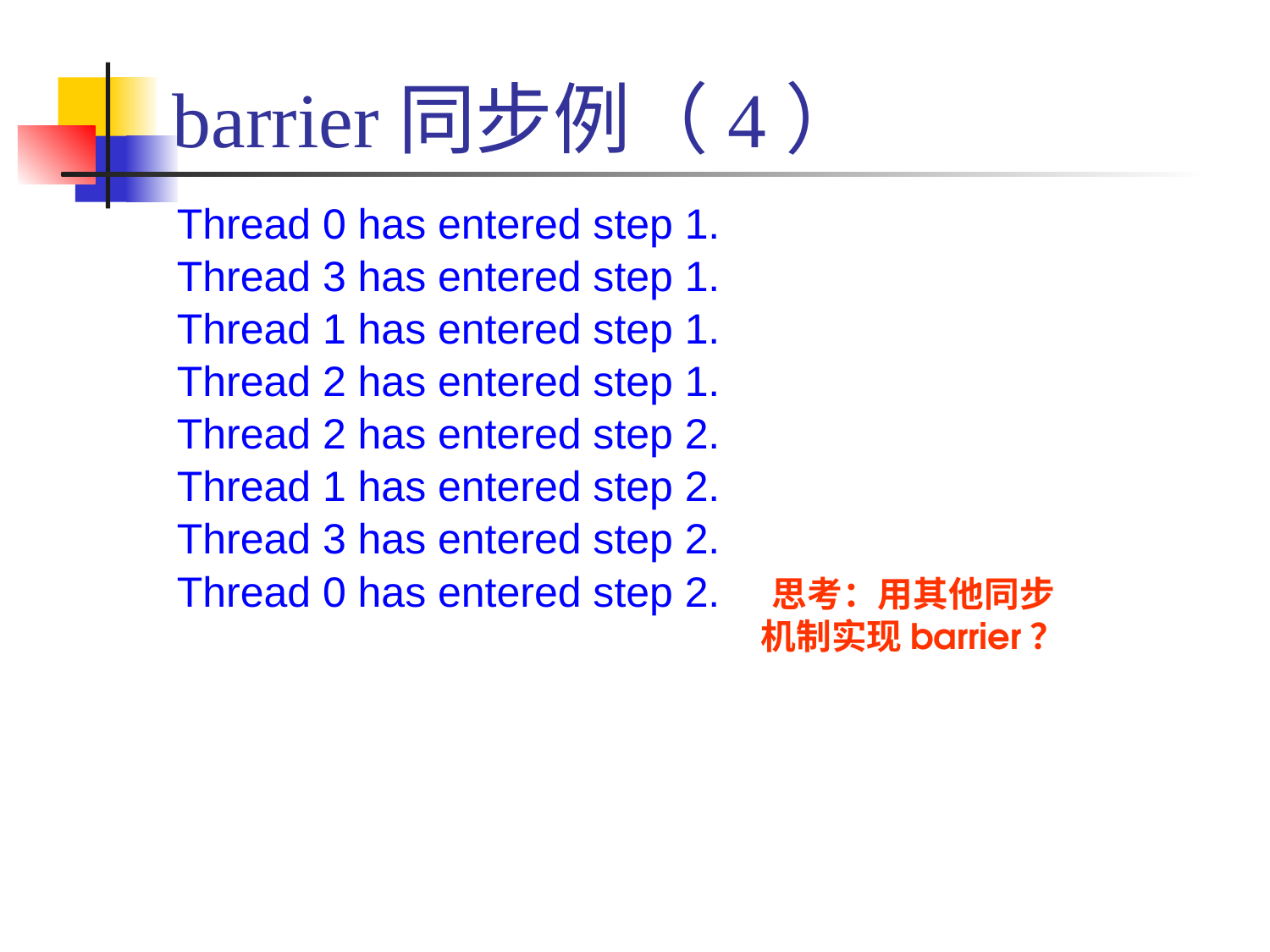

# barrier同步例（4）
Thread 0 has entered step 1.
Thread 3 has entered step 1.
Thread 1 has entered step 1.
Thread 2 has entered step 1.
Thread 2 has entered step 2.
Thread 1 has entered step 2.
Thread 3 has entered step 2.
Thread 0 has entered step 2.

思考：用其他同步
机制实现barrier？